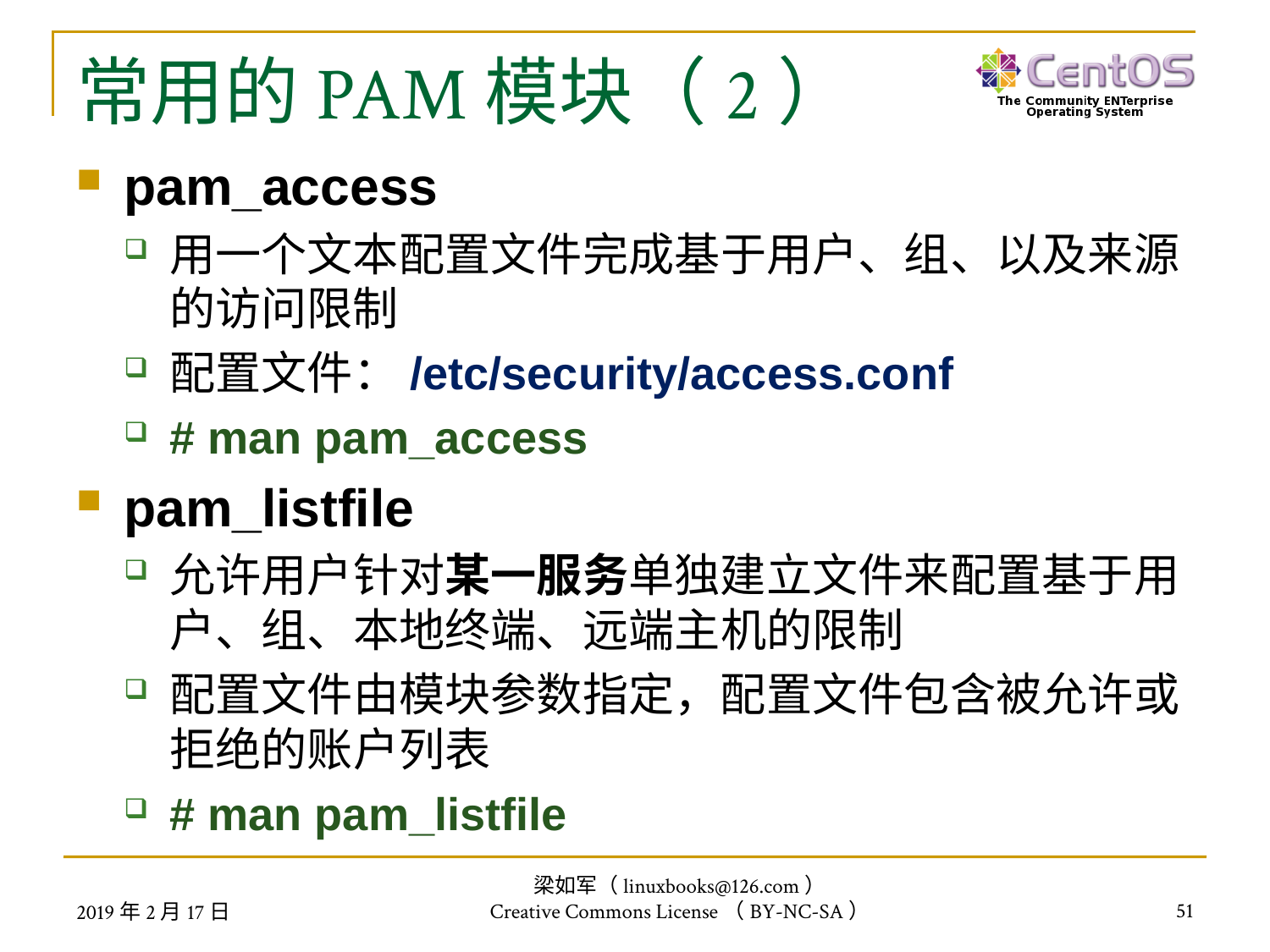

# 常用的PAM模块（2）
pam_access
用一个文本配置文件完成基于用户、组、以及来源的访问限制
配置文件：/etc/security/access.conf
# man pam_access
pam_listfile
允许用户针对某一服务单独建立文件来配置基于用户、组、本地终端、远端主机的限制
配置文件由模块参数指定，配置文件包含被允许或拒绝的账户列表
# man pam_listfile

梁如军（linuxbooks@126.com）
Creative Commons License（BY-NC-SA）
2019年2月17日
51